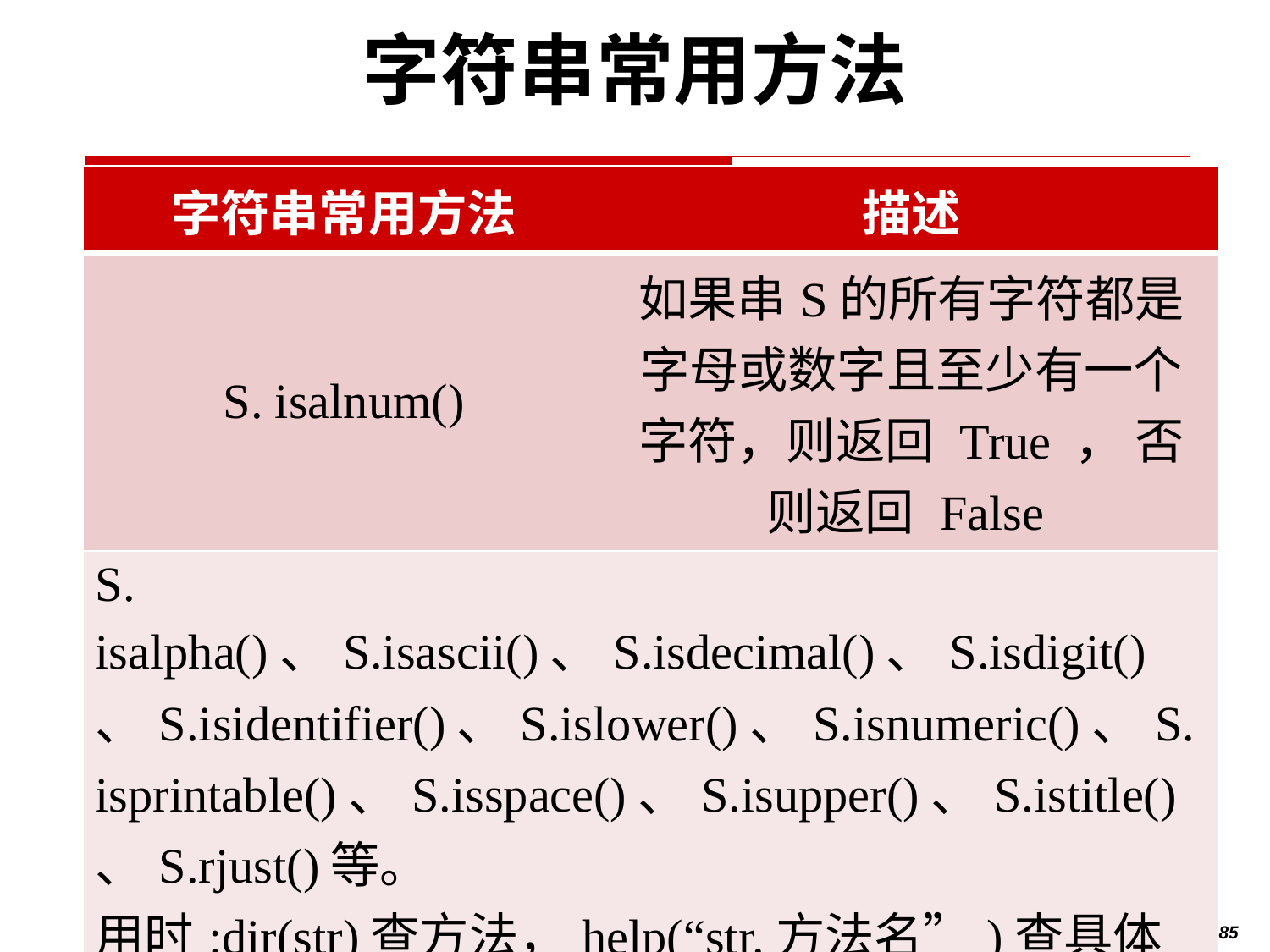

# 字符串常用方法
| 字符串常用方法 | 描述 |
| --- | --- |
| S. isalnum() | 如果串S的所有字符都是字母或数字且至少有一个字符，则返回 True ， 否则返回 False |
| S. isalpha()、S.isascii()、S.isdecimal()、S.isdigit()、S.isidentifier()、S.islower()、S.isnumeric()、S.isprintable()、S.isspace()、S.isupper()、S.istitle()、S.rjust()等。 用时:dir(str)查方法，help(“str.方法名”)查具体方法。 | 如果字符串以指定的 suffix 结束返回 True，否则返回 False。可加位置参数start,end |
85